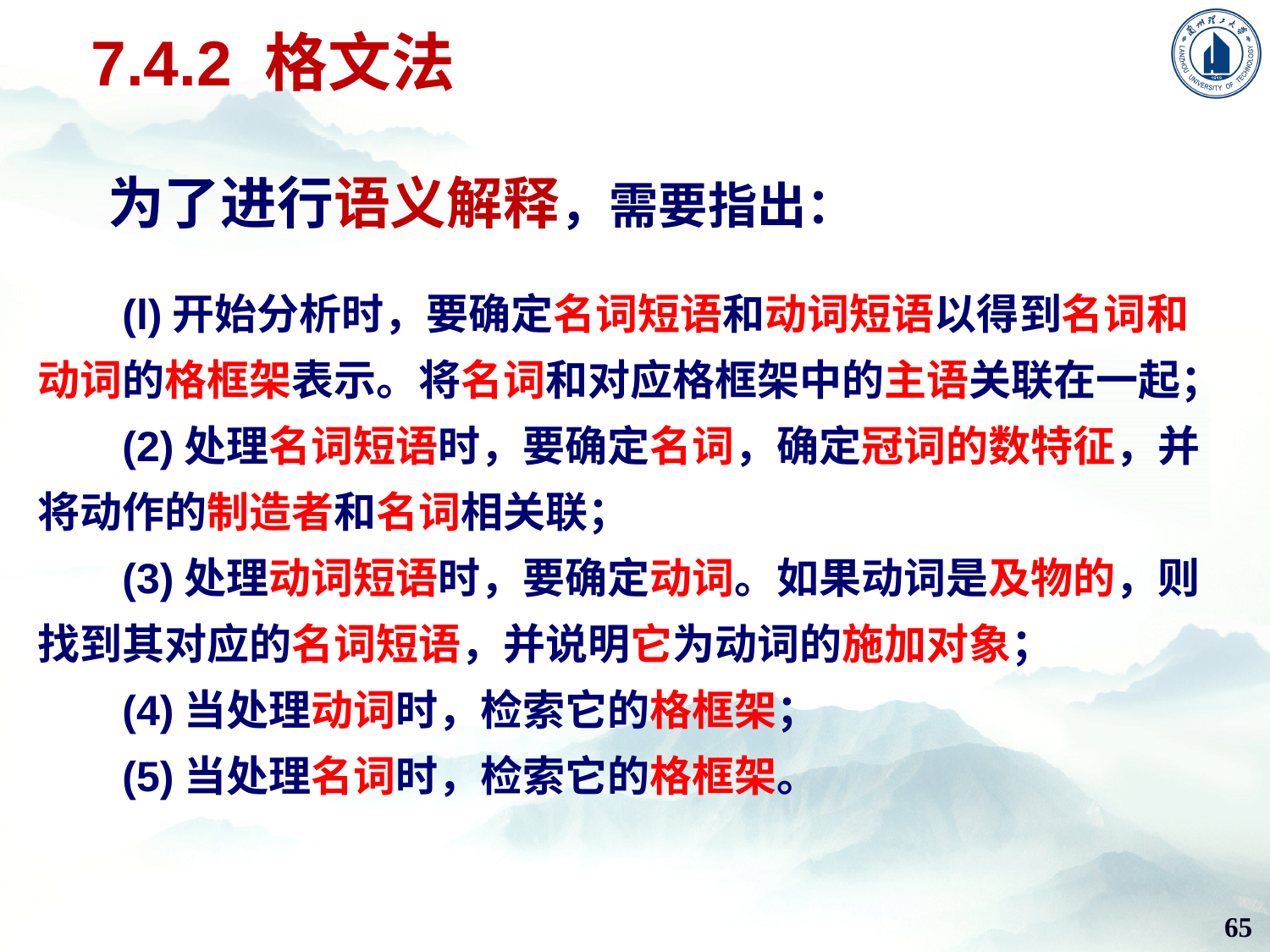

7.4.2 格文法
# 为了进行语义解释，需要指出：
(l)开始分析时，要确定名词短语和动词短语以得到名词和动词的格框架表示。将名词和对应格框架中的主语关联在一起；
(2)处理名词短语时，要确定名词，确定冠词的数特征，并将动作的制造者和名词相关联；
(3)处理动词短语时，要确定动词。如果动词是及物的，则找到其对应的名词短语，并说明它为动词的施加对象；
(4)当处理动词时，检索它的格框架；
(5)当处理名词时，检索它的格框架。
65